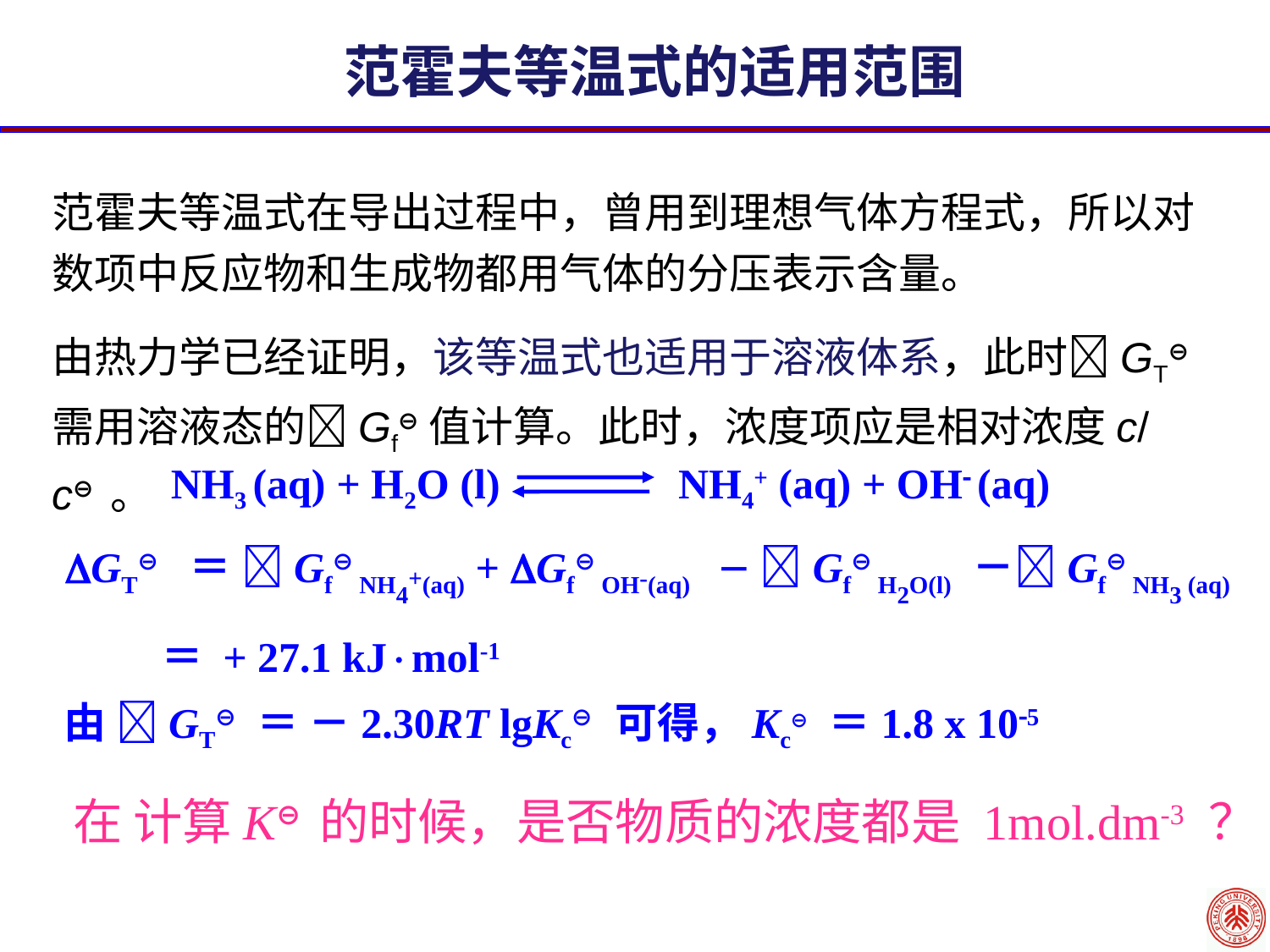

范霍夫等温式的适用范围

范霍夫等温式在导出过程中，曾用到理想气体方程式，所以对数项中反应物和生成物都用气体的分压表示含量。
由热力学已经证明，该等温式也适用于溶液体系，此时ΔGT⊖需用溶液态的ΔGf⊖值计算。此时，浓度项应是相对浓度c/c⊖ 。
    NH3 (aq) + H2O (l)
NH4+ (aq) + OH− (aq)

ΔGT⊖  ＝ ΔGf⊖ NH4+(aq) + ΔGf⊖ OH-(aq)  － ΔGf⊖ H2O(l) －ΔGf⊖ NH3 (aq)
         ＝ + 27.1 kJ⋅mol-1
由 ΔGT⊖ ＝ －2.30RT lgKc⊖  可得，Kc⊖ ＝1.8 x 10−5

在 计算K⊖ 的时候，是否物质的浓度都是 1mol.dm-3 ？